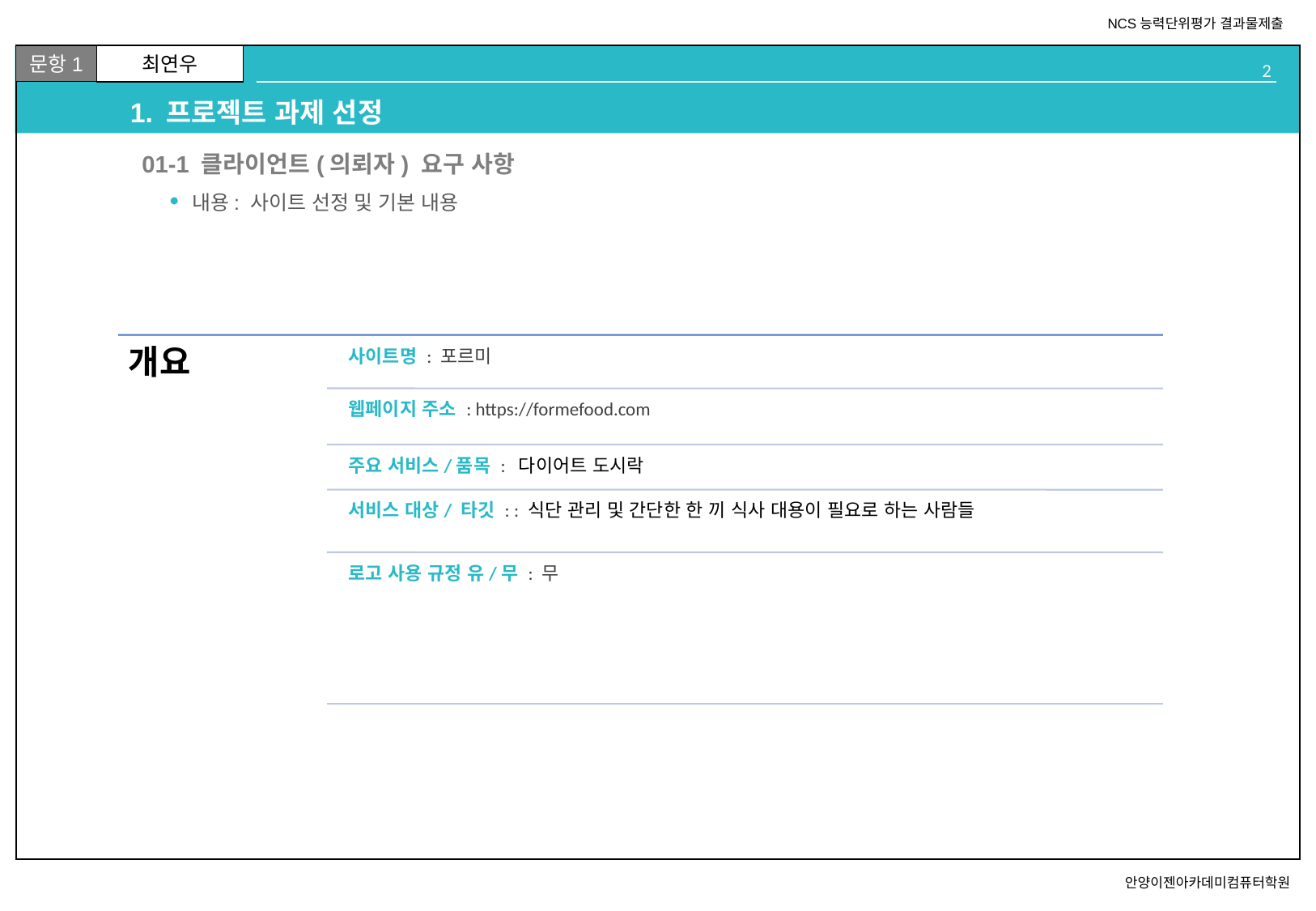

# 1. 프로젝트 과제 선정
01-1 클라이언트(의뢰자) 요구 사항
내용: 사이트 선정 및 기본 내용
개요
사이트명 : 포르미
웹페이지 주소 : https://formefood.com
주요 서비스/품목 :  다이어트 도시락
서비스 대상/ 타깃 : : 식단 관리 및 간단한 한 끼 식사 대용이 필요로 하는 사람들
로고 사용 규정 유/무 : 무